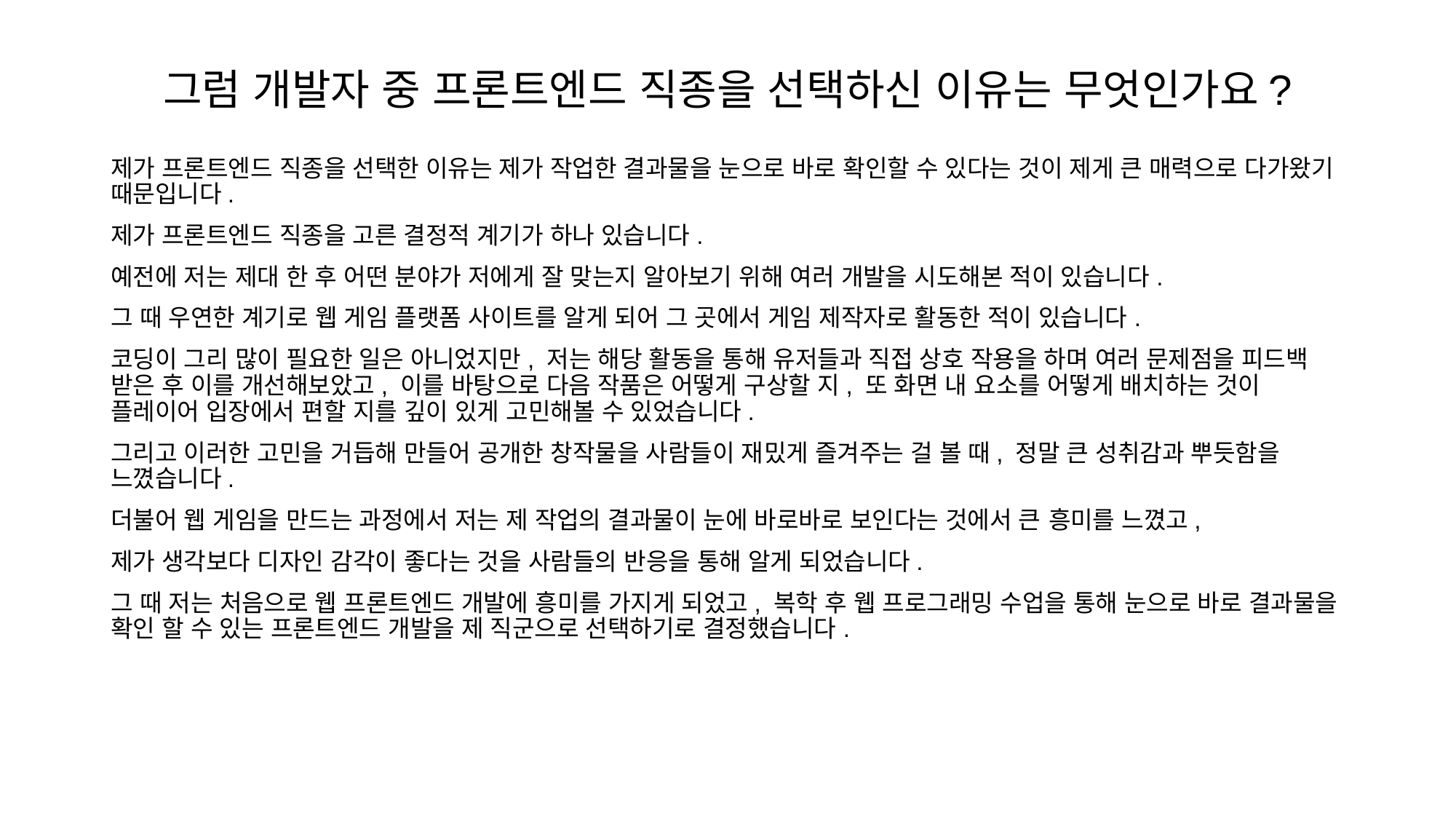

# 그럼 개발자 중 프론트엔드 직종을 선택하신 이유는 무엇인가요?
제가 프론트엔드 직종을 선택한 이유는 제가 작업한 결과물을 눈으로 바로 확인할 수 있다는 것이 제게 큰 매력으로 다가왔기 때문입니다.
제가 프론트엔드 직종을 고른 결정적 계기가 하나 있습니다.
예전에 저는 제대 한 후 어떤 분야가 저에게 잘 맞는지 알아보기 위해 여러 개발을 시도해본 적이 있습니다.
그 때 우연한 계기로 웹 게임 플랫폼 사이트를 알게 되어 그 곳에서 게임 제작자로 활동한 적이 있습니다.
코딩이 그리 많이 필요한 일은 아니었지만, 저는 해당 활동을 통해 유저들과 직접 상호 작용을 하며 여러 문제점을 피드백 받은 후 이를 개선해보았고, 이를 바탕으로 다음 작품은 어떻게 구상할 지, 또 화면 내 요소를 어떻게 배치하는 것이 플레이어 입장에서 편할 지를 깊이 있게 고민해볼 수 있었습니다.
그리고 이러한 고민을 거듭해 만들어 공개한 창작물을 사람들이 재밌게 즐겨주는 걸 볼 때, 정말 큰 성취감과 뿌듯함을 느꼈습니다.
더불어 웹 게임을 만드는 과정에서 저는 제 작업의 결과물이 눈에 바로바로 보인다는 것에서 큰 흥미를 느꼈고,
제가 생각보다 디자인 감각이 좋다는 것을 사람들의 반응을 통해 알게 되었습니다.
그 때 저는 처음으로 웹 프론트엔드 개발에 흥미를 가지게 되었고, 복학 후 웹 프로그래밍 수업을 통해 눈으로 바로 결과물을 확인 할 수 있는 프론트엔드 개발을 제 직군으로 선택하기로 결정했습니다.